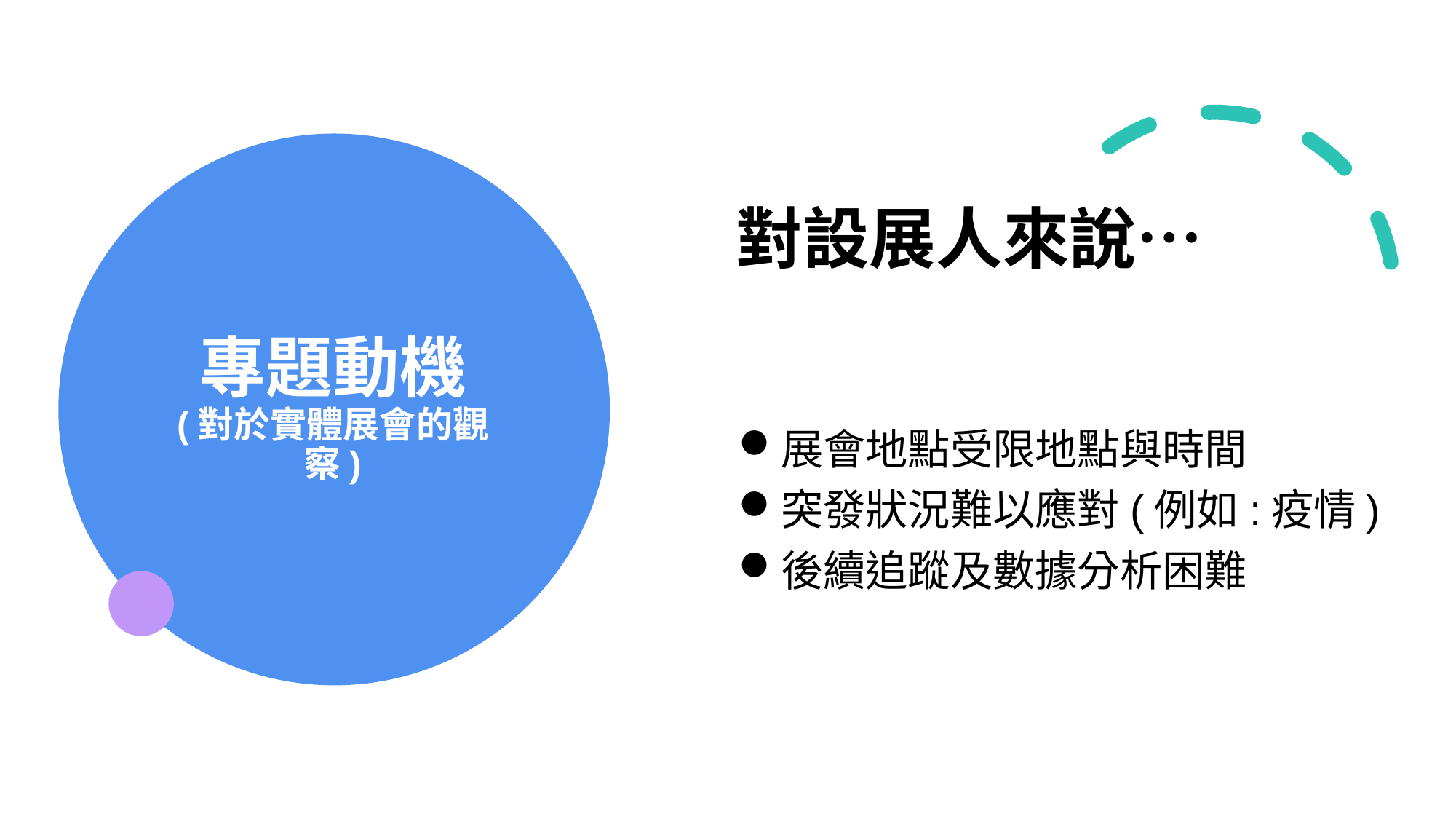

# 專題動機 (對於實體展會的觀察)
對設展人來說…
展會地點受限地點與時間
突發狀況難以應對(例如:疫情)
後續追蹤及數據分析困難